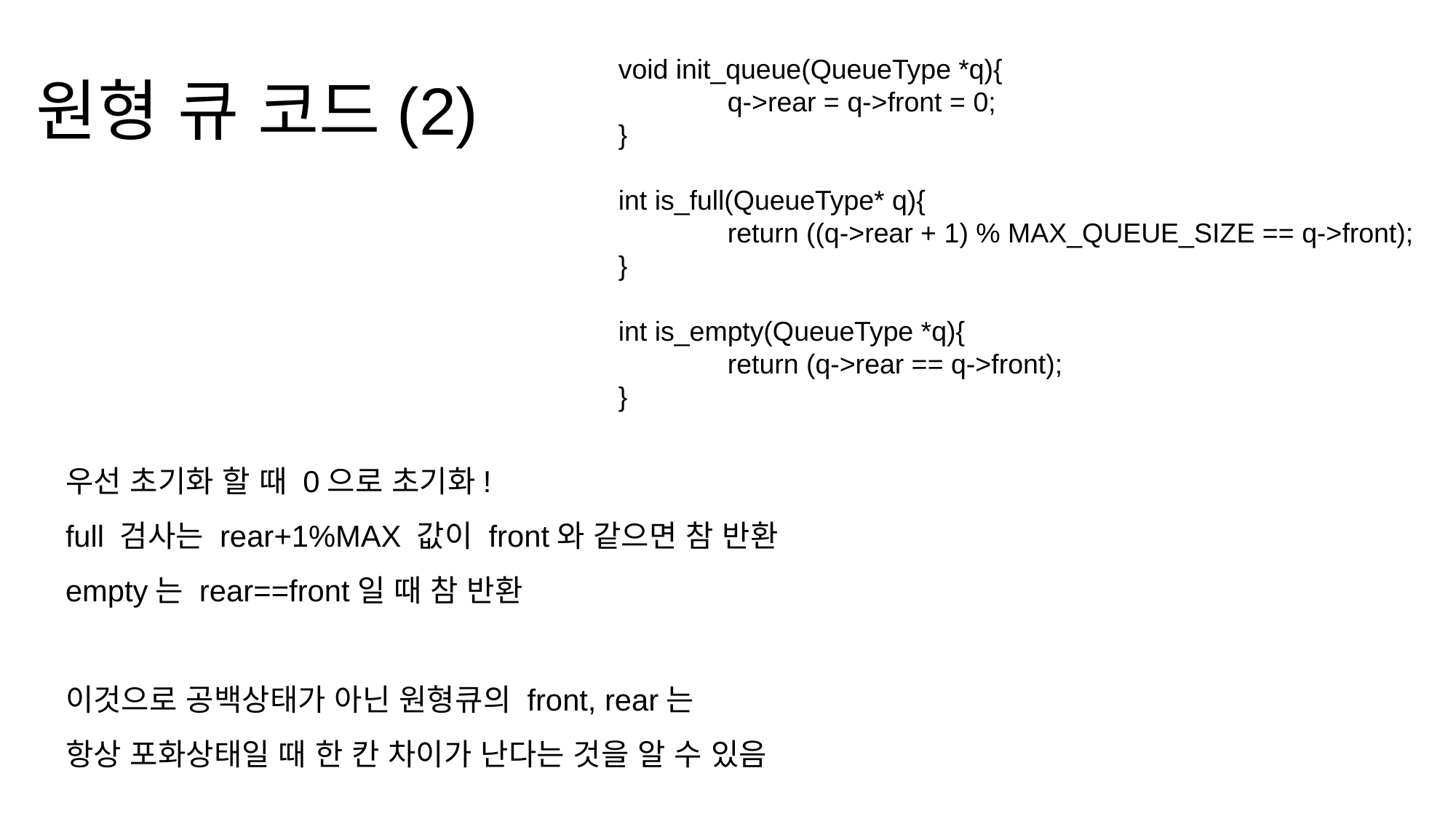

# 원형 큐 코드(2)
void init_queue(QueueType *q){
	q->rear = q->front = 0;
}

int is_full(QueueType* q){
	return ((q->rear + 1) % MAX_QUEUE_SIZE == q->front);
}

int is_empty(QueueType *q){
	return (q->rear == q->front);
}
우선 초기화 할 때 0으로 초기화!
full 검사는 rear+1%MAX 값이 front와 같으면 참 반환
empty는 rear==front일 때 참 반환

이것으로 공백상태가 아닌 원형큐의 front, rear는
항상 포화상태일 때 한 칸 차이가 난다는 것을 알 수 있음